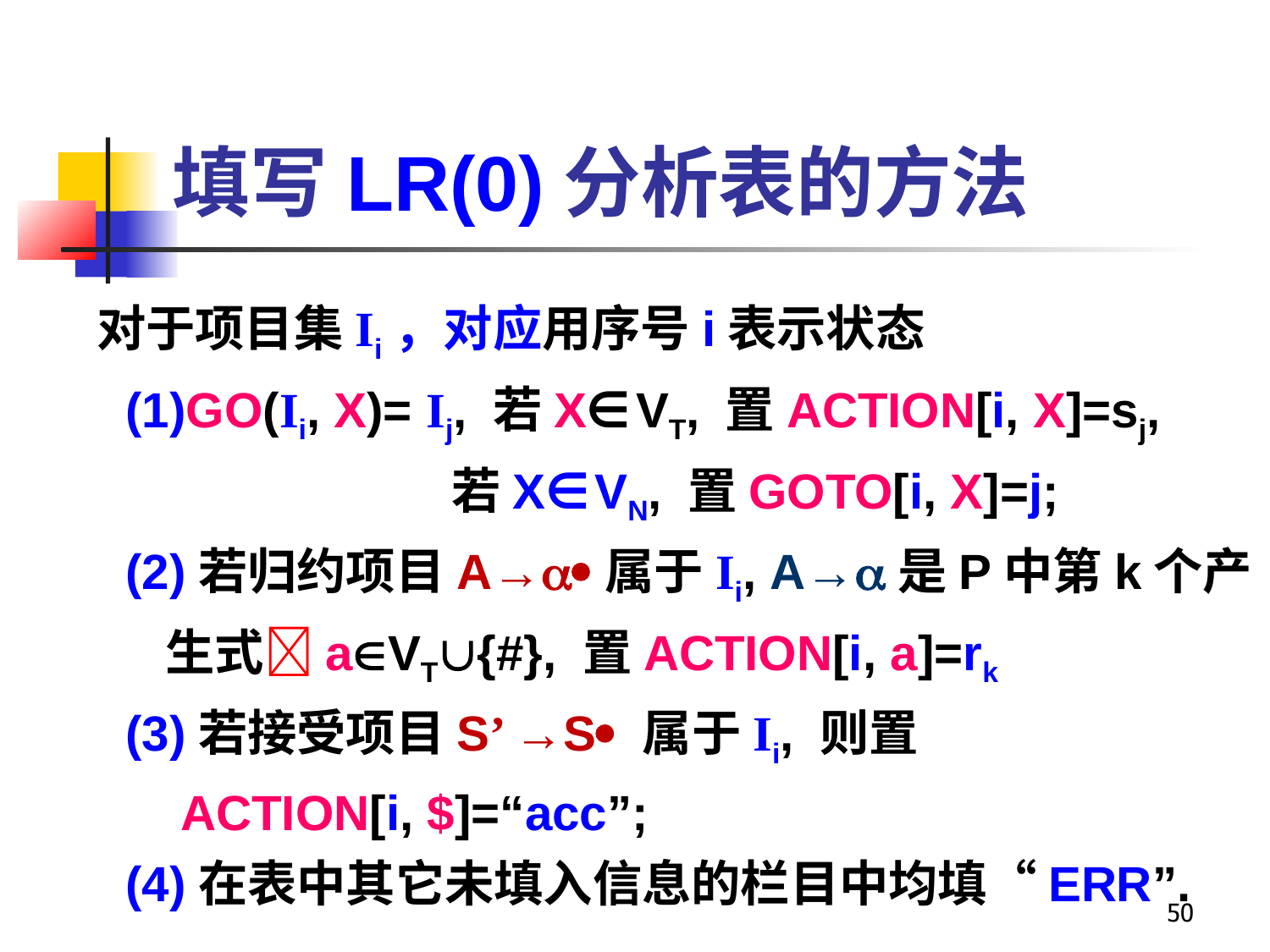

填写LR(0)分析表的方法
  对于项目集Ii，对应用序号i表示状态
(1)GO(Ii, X)= Ij, 若X∈VT, 置ACTION[i, X]=sj,
                            若X∈VN, 置GOTO[i, X]=j;
(2)若归约项目A→α•属于Ii, A→α是P中第k个产生式∀a∈VT∪{#}, 置ACTION[i, a]=rk
(3)若接受项目S’ →S• 属于Ii, 则置
    ACTION[i, $]=“acc”;
(4)在表中其它未填入信息的栏目中均填“ERR”.
50